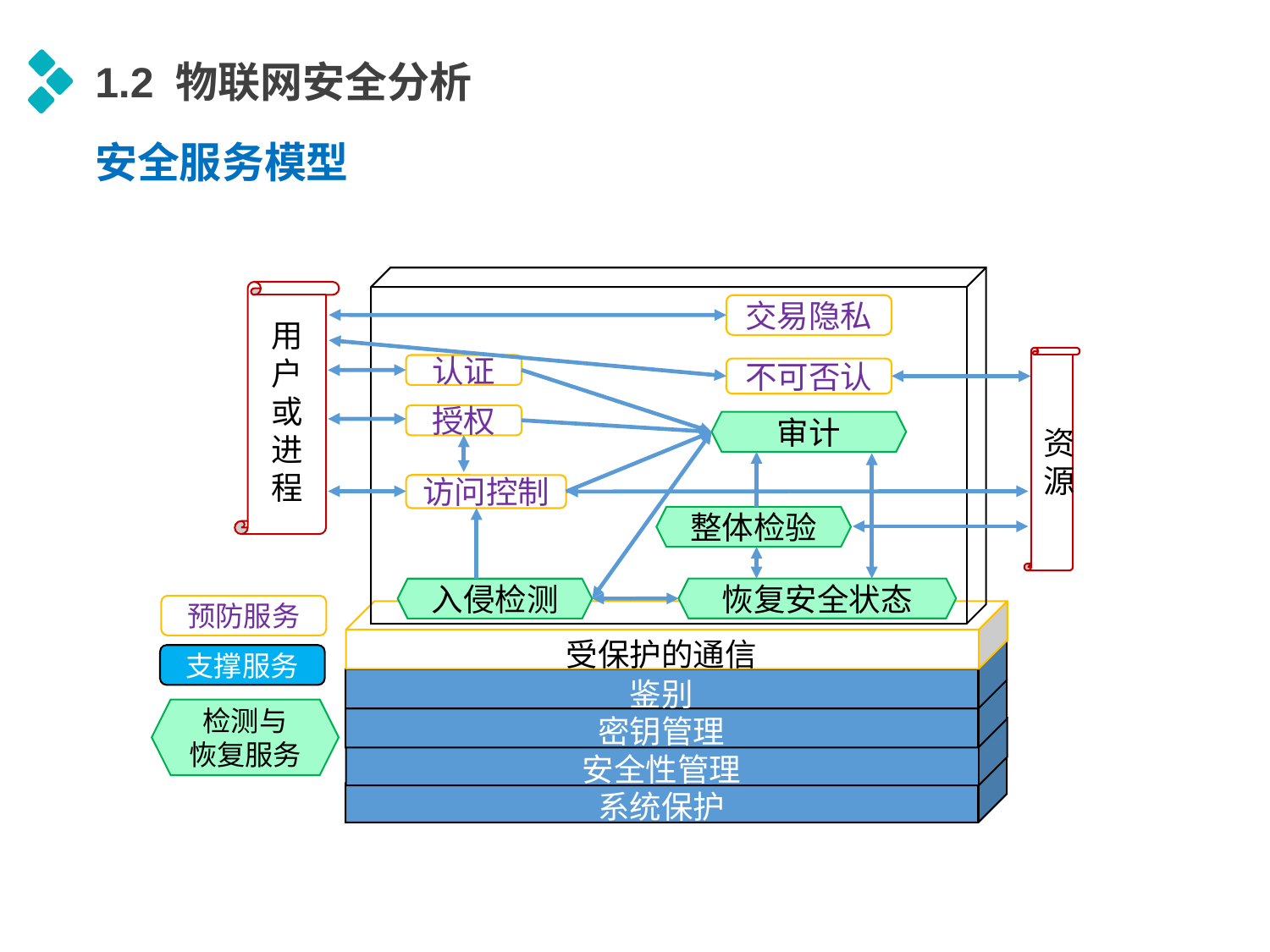

1.2 物联网安全分析

安全服务模型

用户
或
进程
交易隐私
资源
认证
不可否认
授权
审计
访问控制
整体检验
恢复安全状态
入侵检测
预防服务

受保护的通信

支撑服务
鉴别

检测与
恢复服务
密钥管理

安全性管理

系统保护
延时符